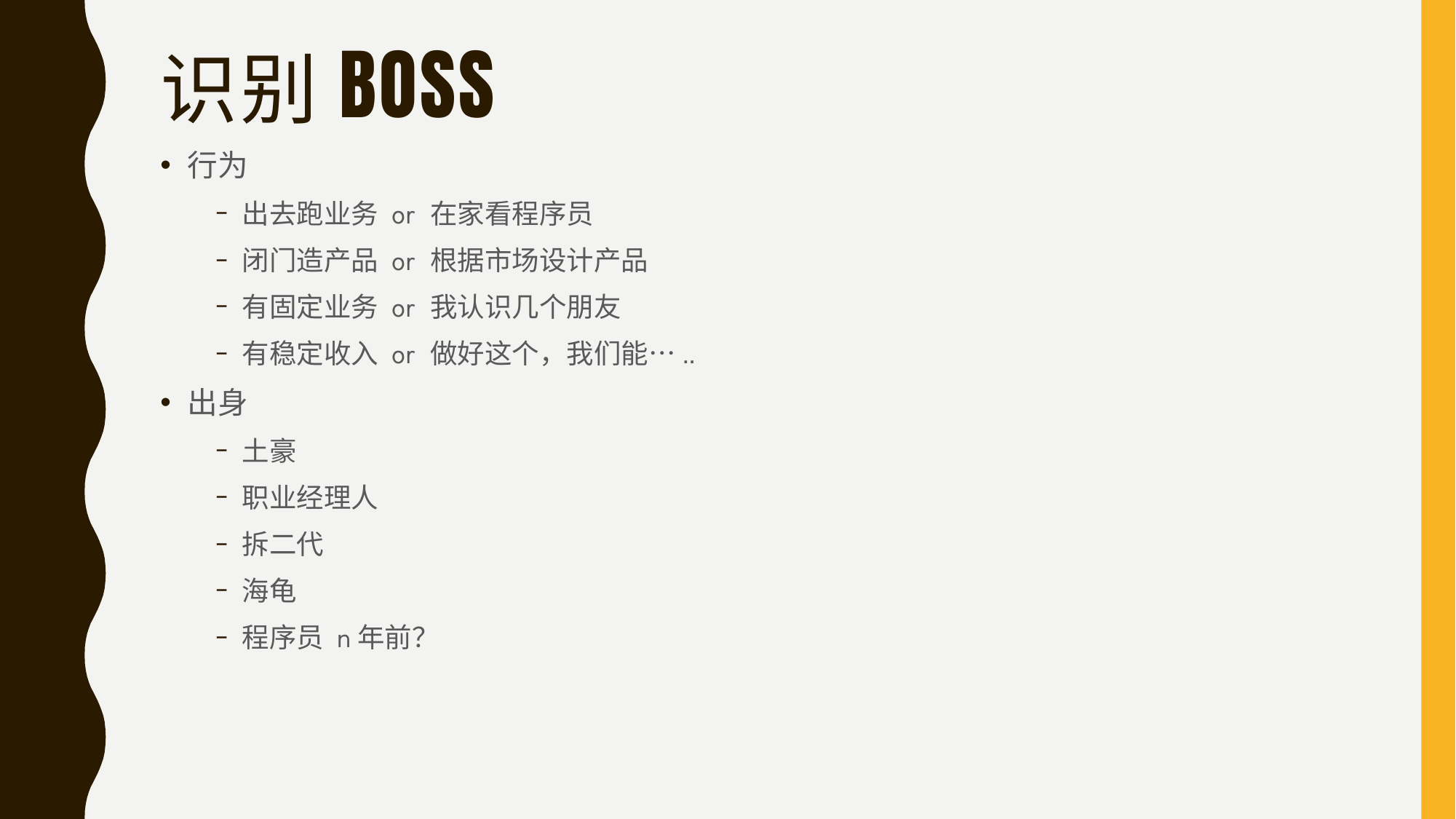

# 识别BOss
行为
出去跑业务 or 在家看程序员
闭门造产品 or 根据市场设计产品
有固定业务 or 我认识几个朋友
有稳定收入 or 做好这个，我们能…..
出身
土豪
职业经理人
拆二代
海龟
程序员 n年前？